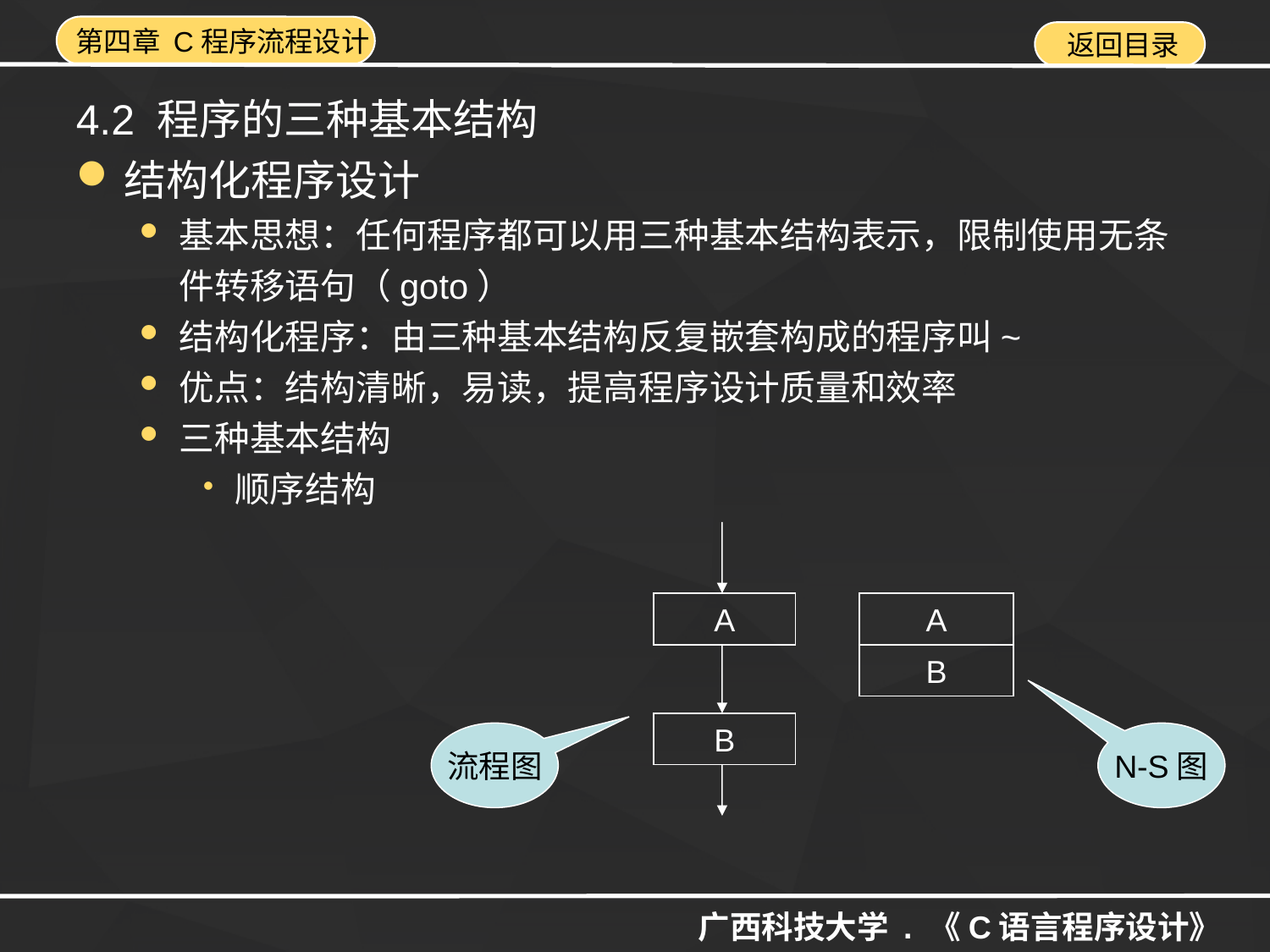

4.2 程序的三种基本结构
结构化程序设计
基本思想：任何程序都可以用三种基本结构表示，限制使用无条件转移语句（goto）
结构化程序：由三种基本结构反复嵌套构成的程序叫~
优点：结构清晰，易读，提高程序设计质量和效率
三种基本结构
顺序结构

A
A

B
B
流程图
N-S图